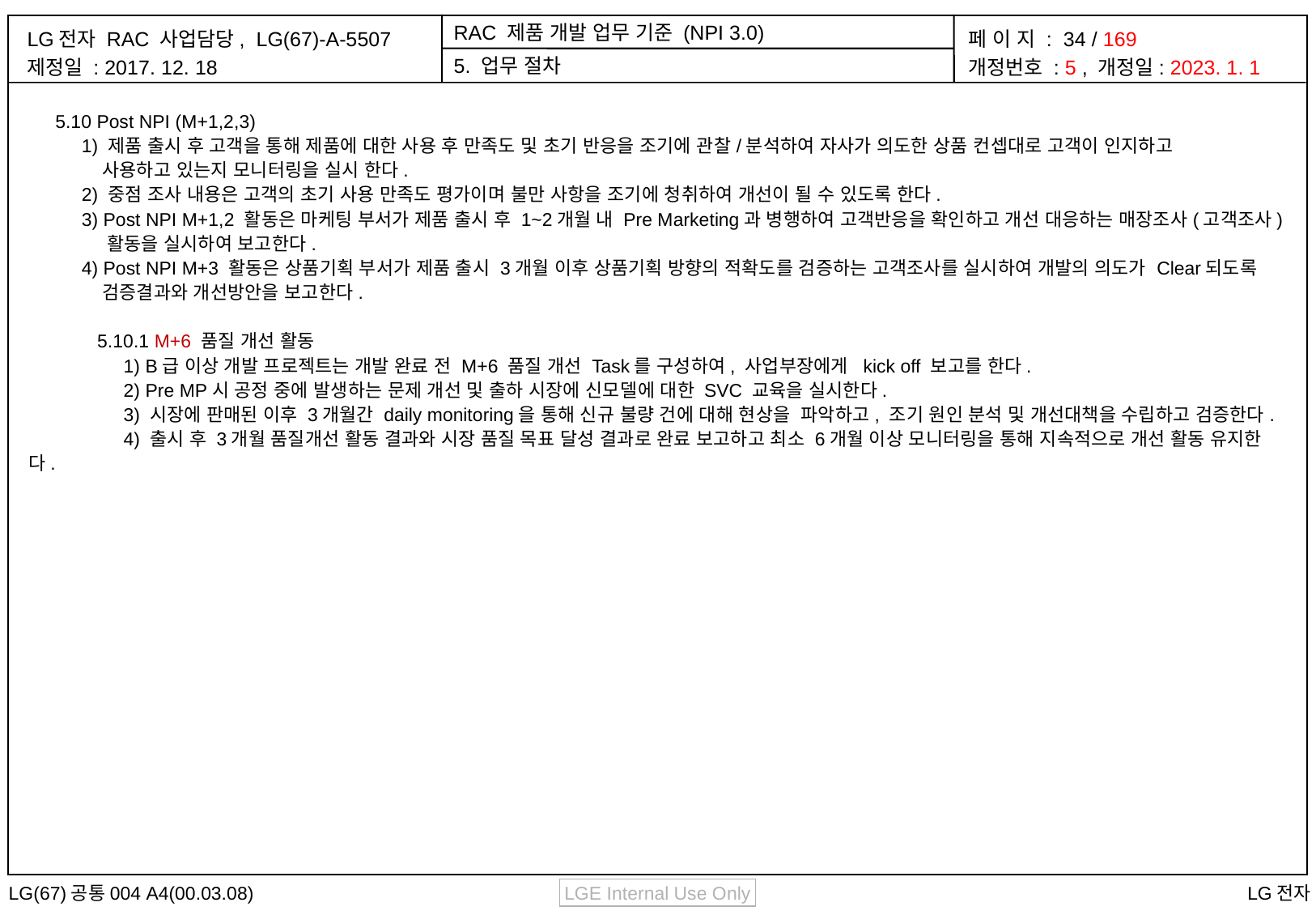

5. 업무 절차
     5.10 Post NPI (M+1,2,3)
          1) 제품 출시 후 고객을 통해 제품에 대한 사용 후 만족도 및 초기 반응을 조기에 관찰/분석하여 자사가 의도한 상품 컨셉대로 고객이 인지하고
              사용하고 있는지 모니터링을 실시 한다.
          2) 중점 조사 내용은 고객의 초기 사용 만족도 평가이며 불만 사항을 조기에 청취하여 개선이 될 수 있도록 한다.
          3) Post NPI M+1,2 활동은 마케팅 부서가 제품 출시 후 1~2개월 내 Pre Marketing과 병행하여 고객반응을 확인하고 개선 대응하는 매장조사(고객조사)
              활동을 실시하여 보고한다.
          4) Post NPI M+3 활동은 상품기획 부서가 제품 출시 3개월 이후 상품기획 방향의 적확도를 검증하는 고객조사를 실시하여 개발의 의도가 Clear되도록
              검증결과와 개선방안을 보고한다.

             5.10.1 M+6 품질 개선 활동
                  1) B급 이상 개발 프로젝트는 개발 완료 전 M+6 품질 개선 Task를 구성하여, 사업부장에게  kick off 보고를 한다.
                  2) Pre MP시 공정 중에 발생하는 문제 개선 및 출하 시장에 신모델에 대한 SVC 교육을 실시한다.
                  3) 시장에 판매된 이후 3개월간 daily monitoring을 통해 신규 불량 건에 대해 현상을  파악하고, 조기 원인 분석 및 개선대책을 수립하고 검증한다.
                  4) 출시 후 3개월 품질개선 활동 결과와 시장 품질 목표 달성 결과로 완료 보고하고 최소 6개월 이상 모니터링을 통해 지속적으로 개선 활동 유지한다.